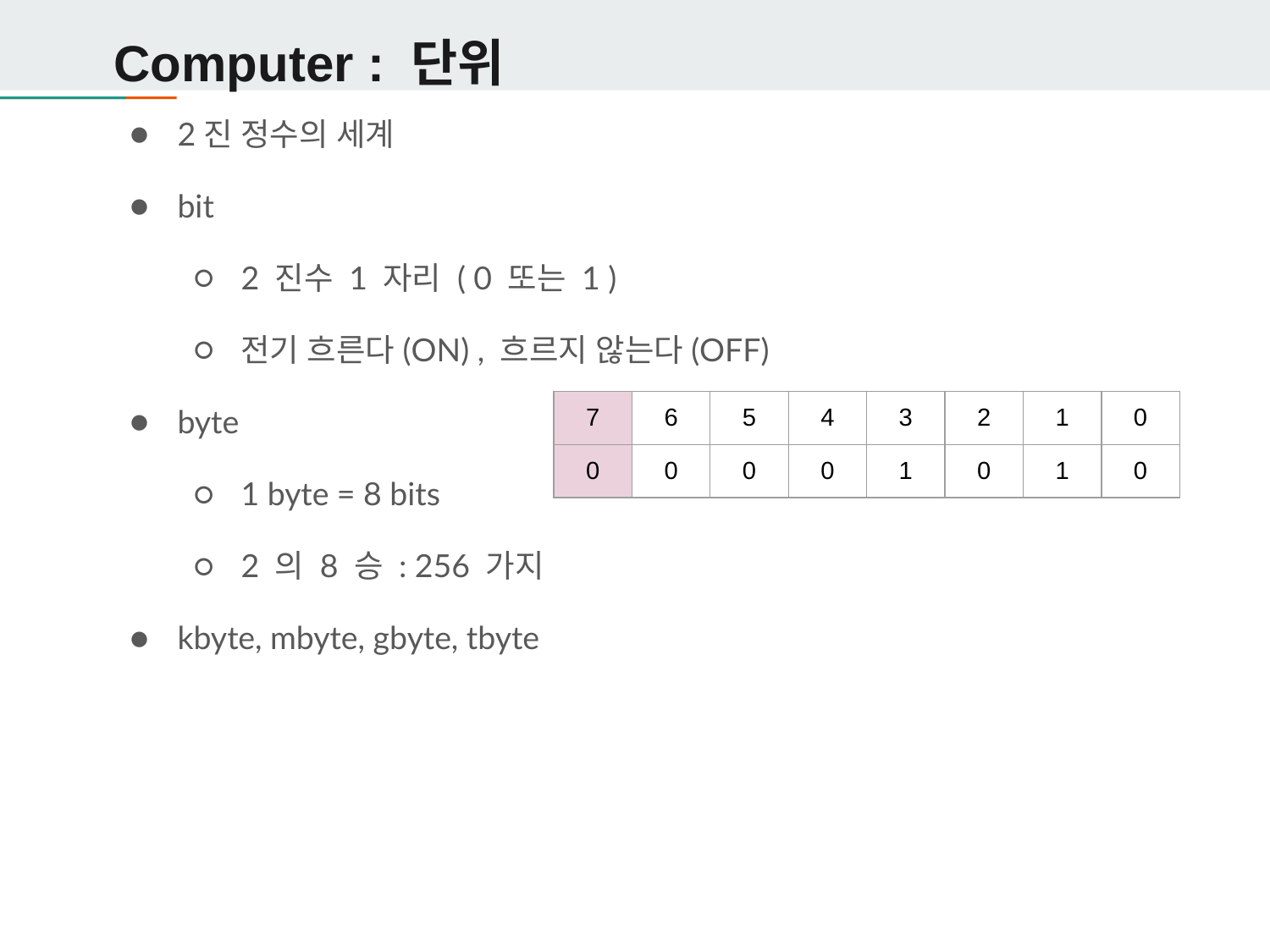

# Computer : 단위
2진 정수의 세계
bit
2 진수 1 자리 ( 0 또는 1 )
전기 흐른다(ON) , 흐르지 않는다(OFF)
byte
1 byte = 8 bits
2 의 8 승 : 256 가지
kbyte, mbyte, gbyte, tbyte
| 7 | 6 | 5 | 4 | 3 | 2 | 1 | 0 |
| --- | --- | --- | --- | --- | --- | --- | --- |
| 0 | 0 | 0 | 0 | 1 | 0 | 1 | 0 |